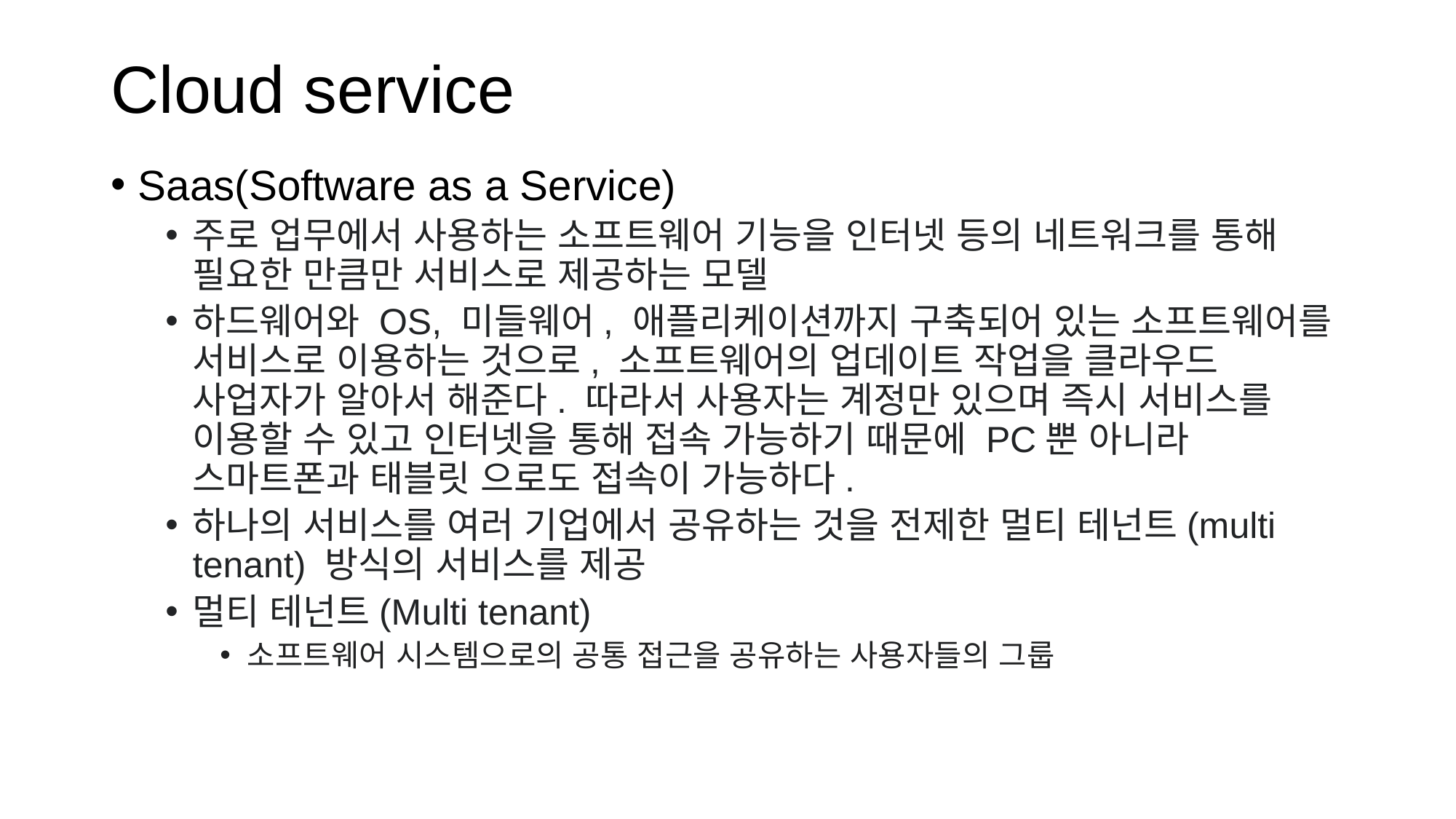

# Cloud service
Saas(Software as a Service)
주로 업무에서 사용하는 소프트웨어 기능을 인터넷 등의 네트워크를 통해 필요한 만큼만 서비스로 제공하는 모델
하드웨어와 OS, 미들웨어, 애플리케이션까지 구축되어 있는 소프트웨어를 서비스로 이용하는 것으로, 소프트웨어의 업데이트 작업을 클라우드 사업자가 알아서 해준다. 따라서 사용자는 계정만 있으며 즉시 서비스를 이용할 수 있고 인터넷을 통해 접속 가능하기 때문에 PC뿐 아니라 스마트폰과 태블릿 으로도 접속이 가능하다.
하나의 서비스를 여러 기업에서 공유하는 것을 전제한 멀티 테넌트(multi tenant) 방식의 서비스를 제공
멀티 테넌트(Multi tenant)
소프트웨어 시스템으로의 공통 접근을 공유하는 사용자들의 그룹